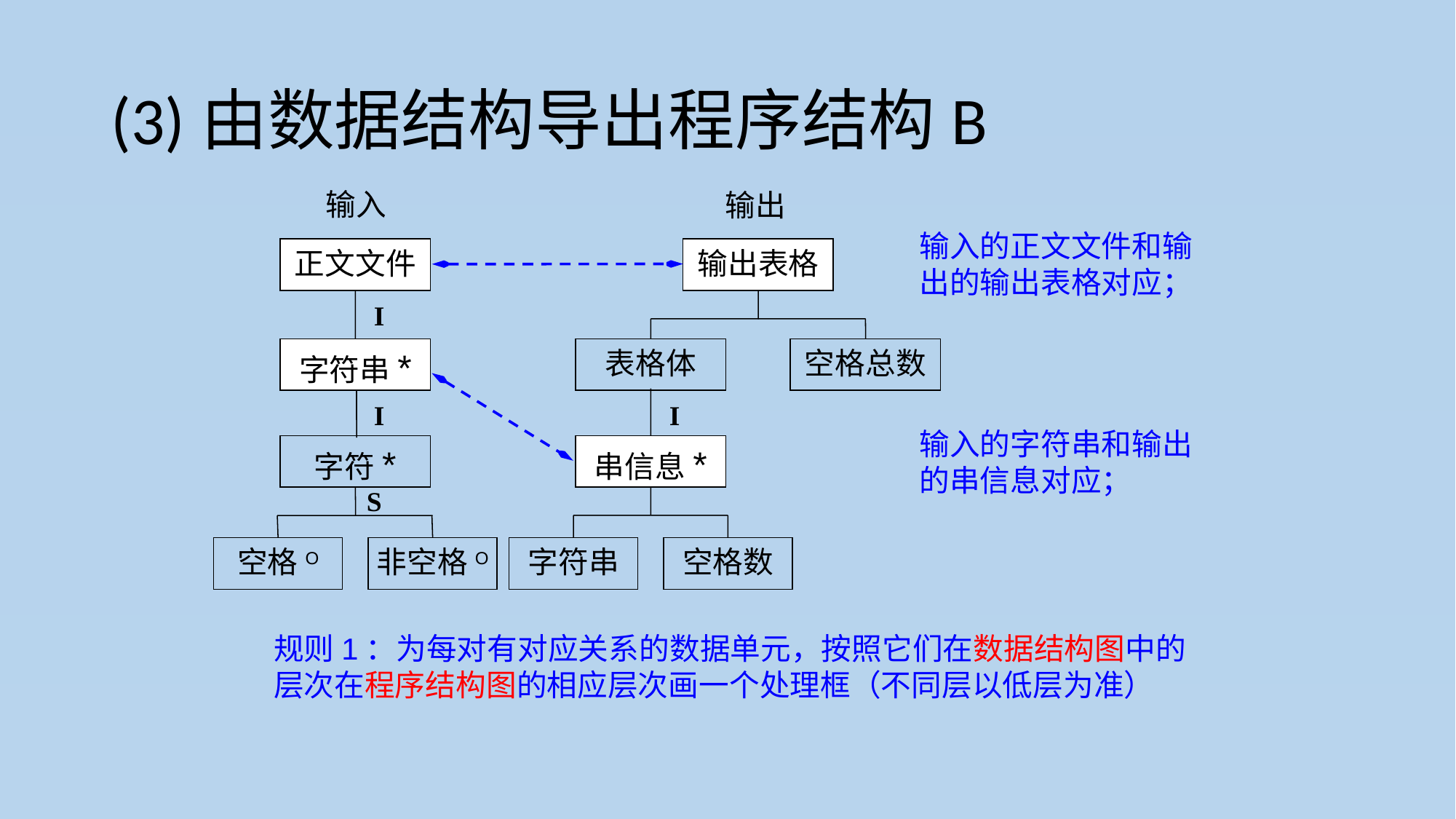

# (3)由数据结构导出程序结构B
输入
正文文件

I
字符串*

I
字符*
S

空格O
非空格O
输出
输出表格

表格体
空格总数

I
串信息*

字符串
空格数
输入的正文文件和输出的输出表格对应；

输入的字符串和输出的串信息对应；
规则1：为每对有对应关系的数据单元，按照它们在数据结构图中的层次在程序结构图的相应层次画一个处理框（不同层以低层为准）